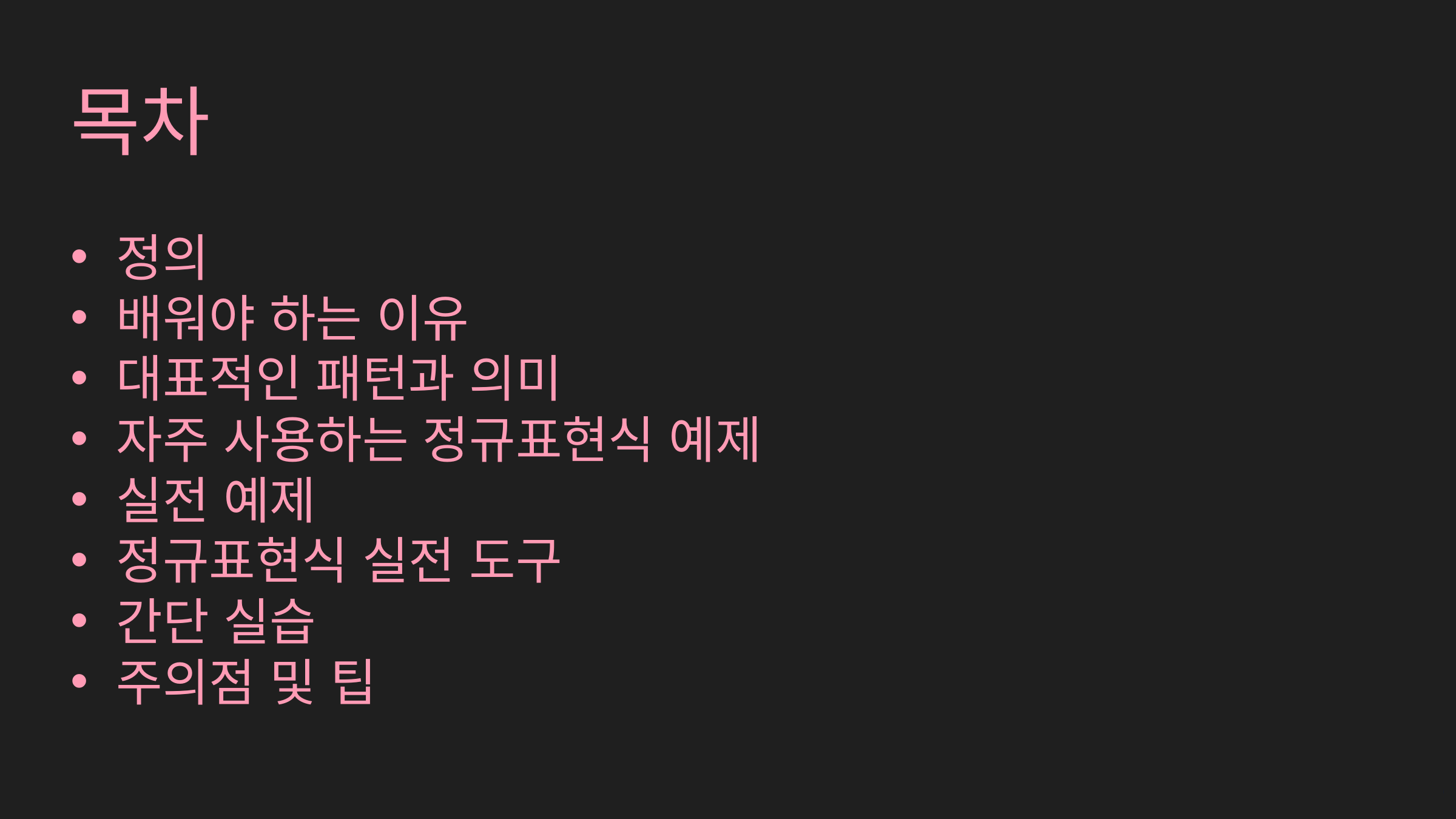

목차
정의
배워야 하는 이유
대표적인 패턴과 의미
자주 사용하는 정규표현식 예제
실전 예제
정규표현식 실전 도구
간단 실습
주의점 및 팁